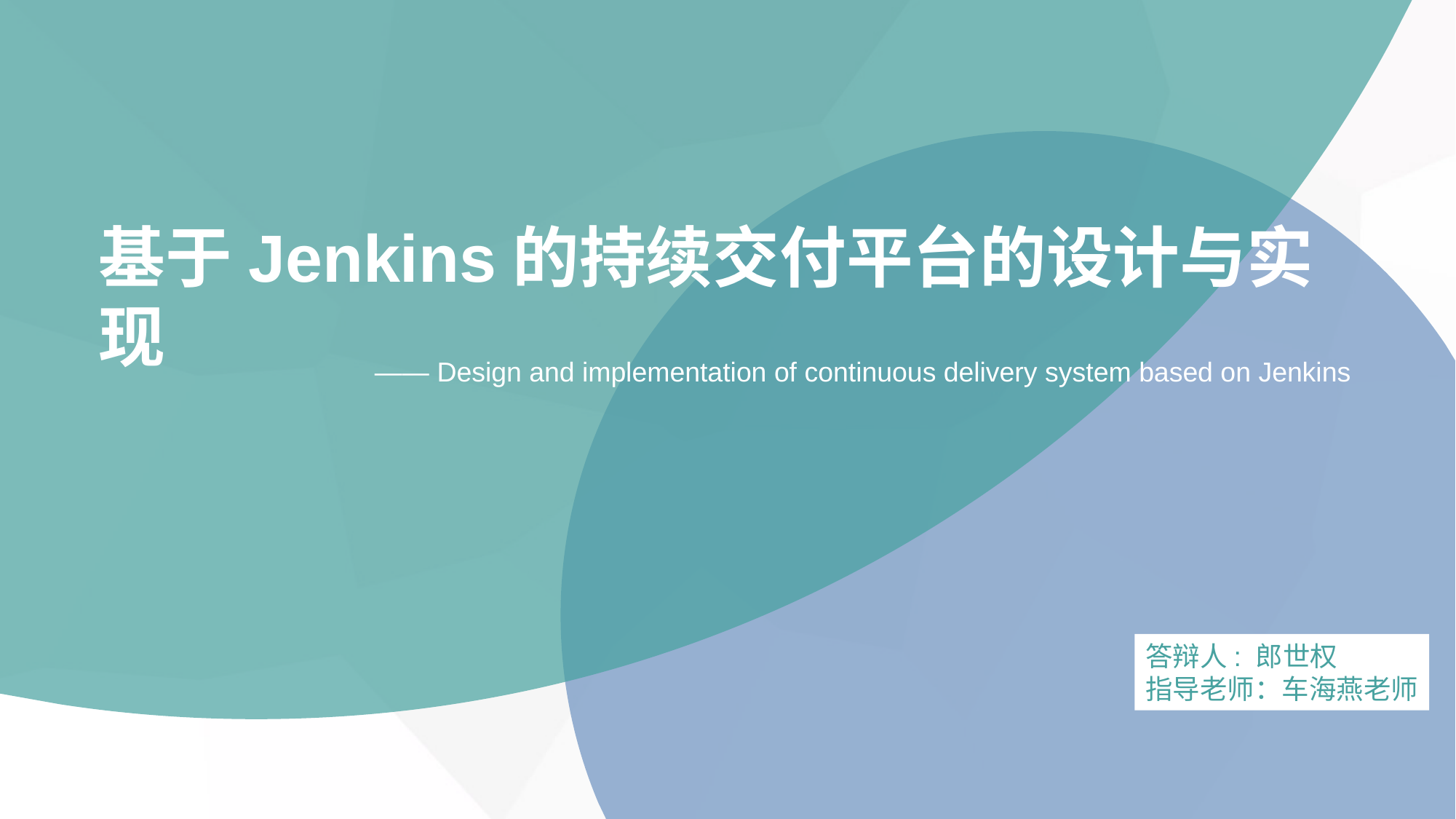

基于Jenkins的持续交付平台的设计与实现
 —— Design and implementation of continuous delivery system based on Jenkins

答辩人: 郎世权
指导老师：车海燕老师